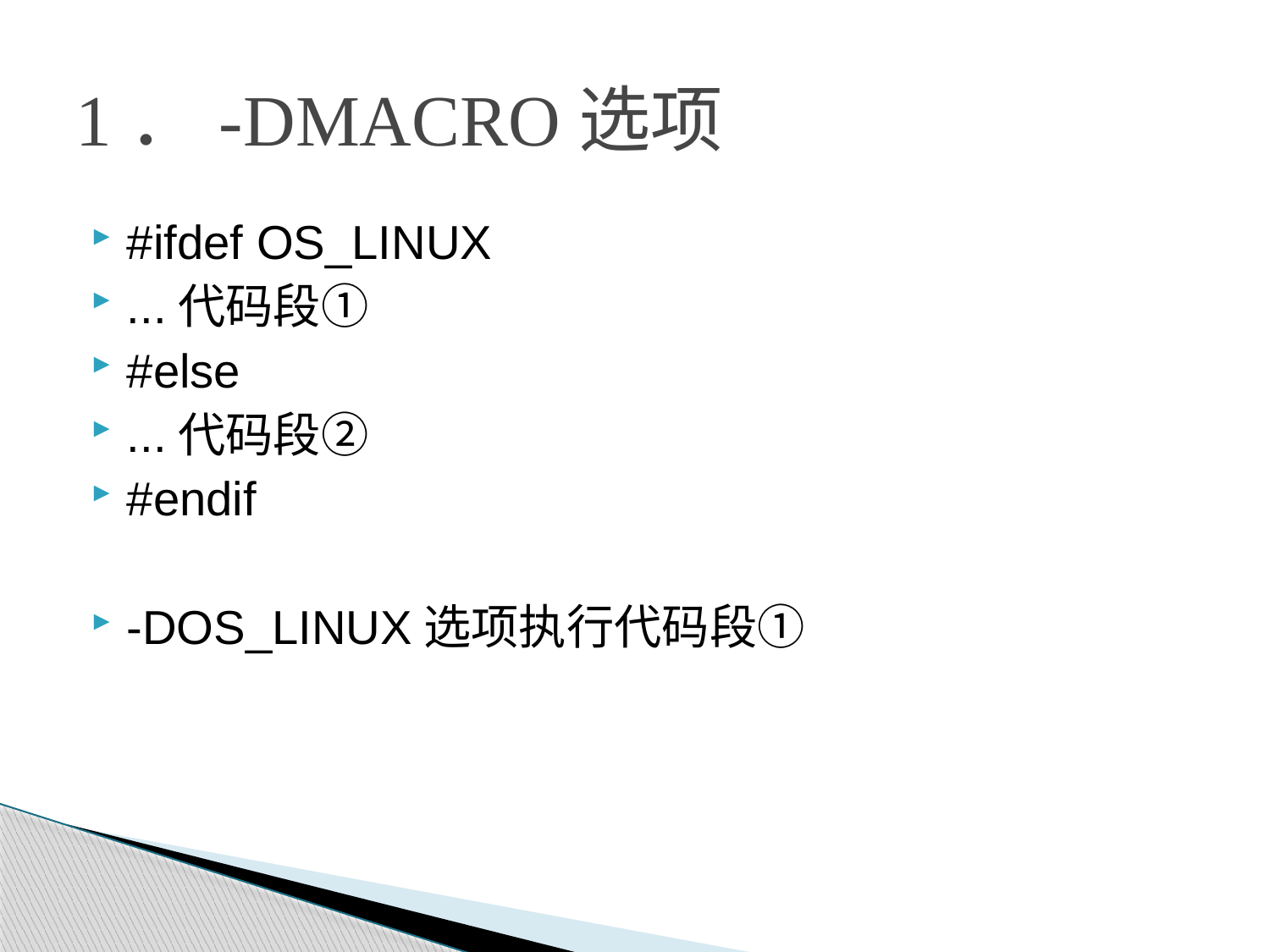

# 1．-DMACRO选项
#ifdef OS_LINUX
...代码段①
#else
...代码段②
#endif

-DOS_LINUX选项执行代码段①